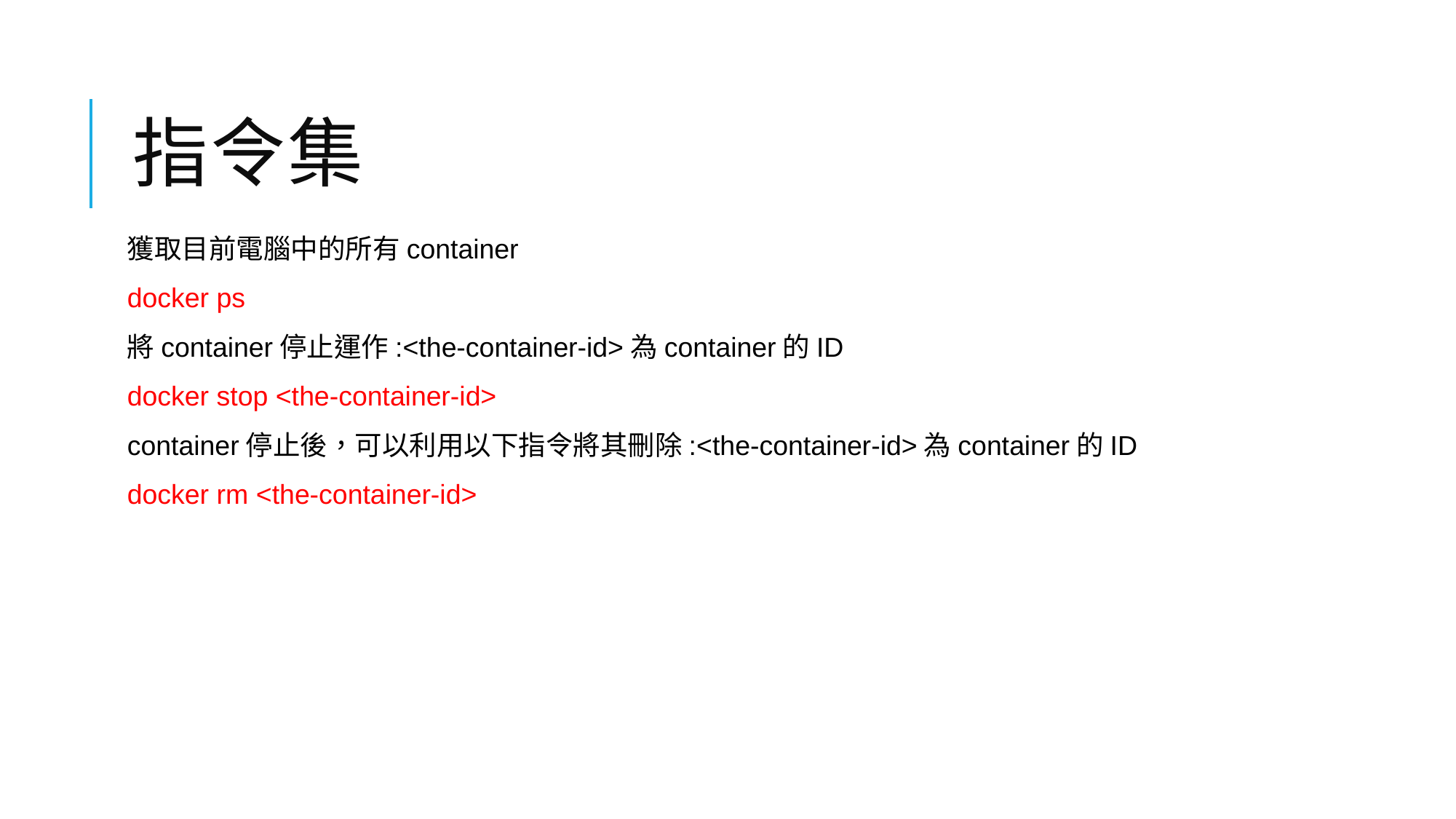

# 指令集
獲取目前電腦中的所有container
docker ps
將container停止運作:<the-container-id>為container的ID
docker stop <the-container-id>
container停止後，可以利用以下指令將其刪除:<the-container-id>為container的ID
docker rm <the-container-id>